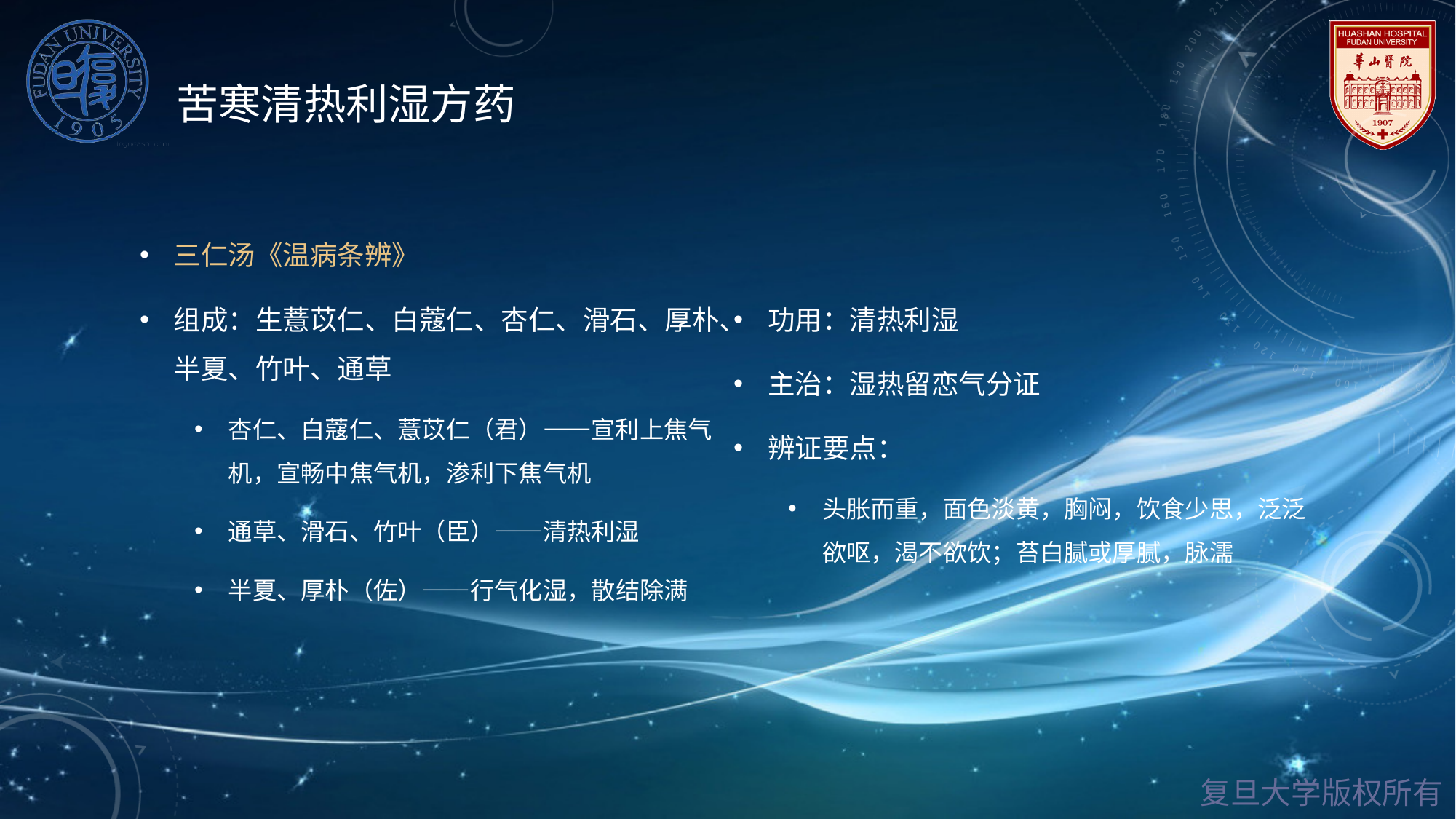

# 苦寒清热利湿方药
三仁汤《温病条辨》
组成：生薏苡仁、白蔻仁、杏仁、滑石、厚朴、半夏、竹叶、通草
杏仁、白蔻仁、薏苡仁（君）——宣利上焦气机，宣畅中焦气机，渗利下焦气机
通草、滑石、竹叶（臣）——清热利湿
半夏、厚朴（佐）——行气化湿，散结除满

功用：清热利湿
主治：湿热留恋气分证
辨证要点：
头胀而重，面色淡黄，胸闷，饮食少思，泛泛欲呕，渴不欲饮；苔白腻或厚腻，脉濡